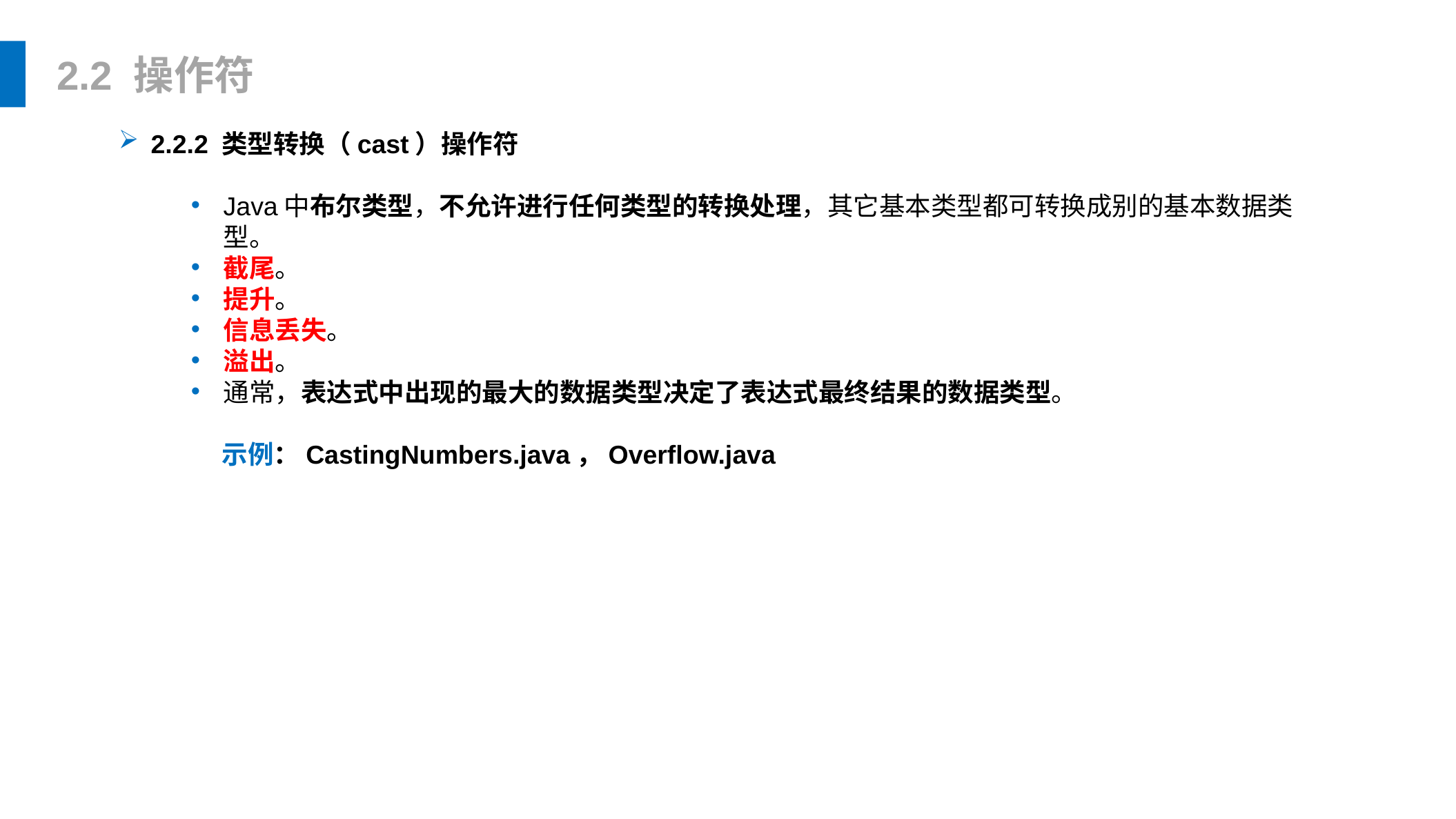

2.2 操作符
2.2.2 类型转换（cast）操作符

Java中布尔类型，不允许进行任何类型的转换处理，其它基本类型都可转换成别的基本数据类型。
截尾。
提升。
信息丢失。
溢出。
通常，表达式中出现的最大的数据类型决定了表达式最终结果的数据类型。

	示例：CastingNumbers.java，Overflow.java